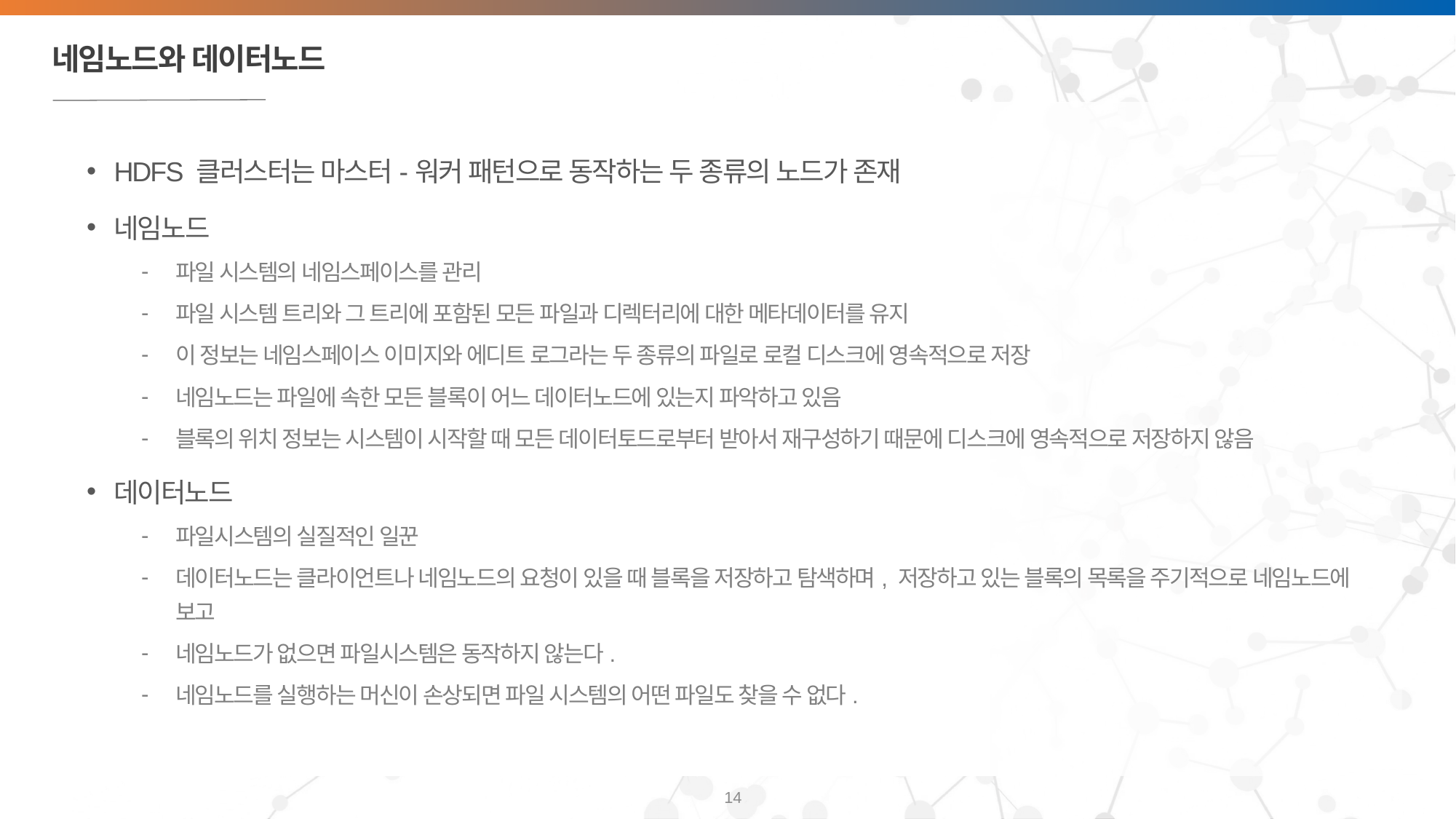

# 네임노드와 데이터노드

HDFS 클러스터는 마스터-워커 패턴으로 동작하는 두 종류의 노드가 존재
네임노드
파일 시스템의 네임스페이스를 관리
파일 시스템 트리와 그 트리에 포함된 모든 파일과 디렉터리에 대한 메타데이터를 유지
이 정보는 네임스페이스 이미지와 에디트 로그라는 두 종류의 파일로 로컬 디스크에 영속적으로 저장
네임노드는 파일에 속한 모든 블록이 어느 데이터노드에 있는지 파악하고 있음
블록의 위치 정보는 시스템이 시작할 때 모든 데이터토드로부터 받아서 재구성하기 때문에 디스크에 영속적으로 저장하지 않음
데이터노드
파일시스템의 실질적인 일꾼
데이터노드는 클라이언트나 네임노드의 요청이 있을 때 블록을 저장하고 탐색하며, 저장하고 있는 블록의 목록을 주기적으로 네임노드에 보고
네임노드가 없으면 파일시스템은 동작하지 않는다.
네임노드를 실행하는 머신이 손상되면 파일 시스템의 어떤 파일도 찾을 수 없다.
14